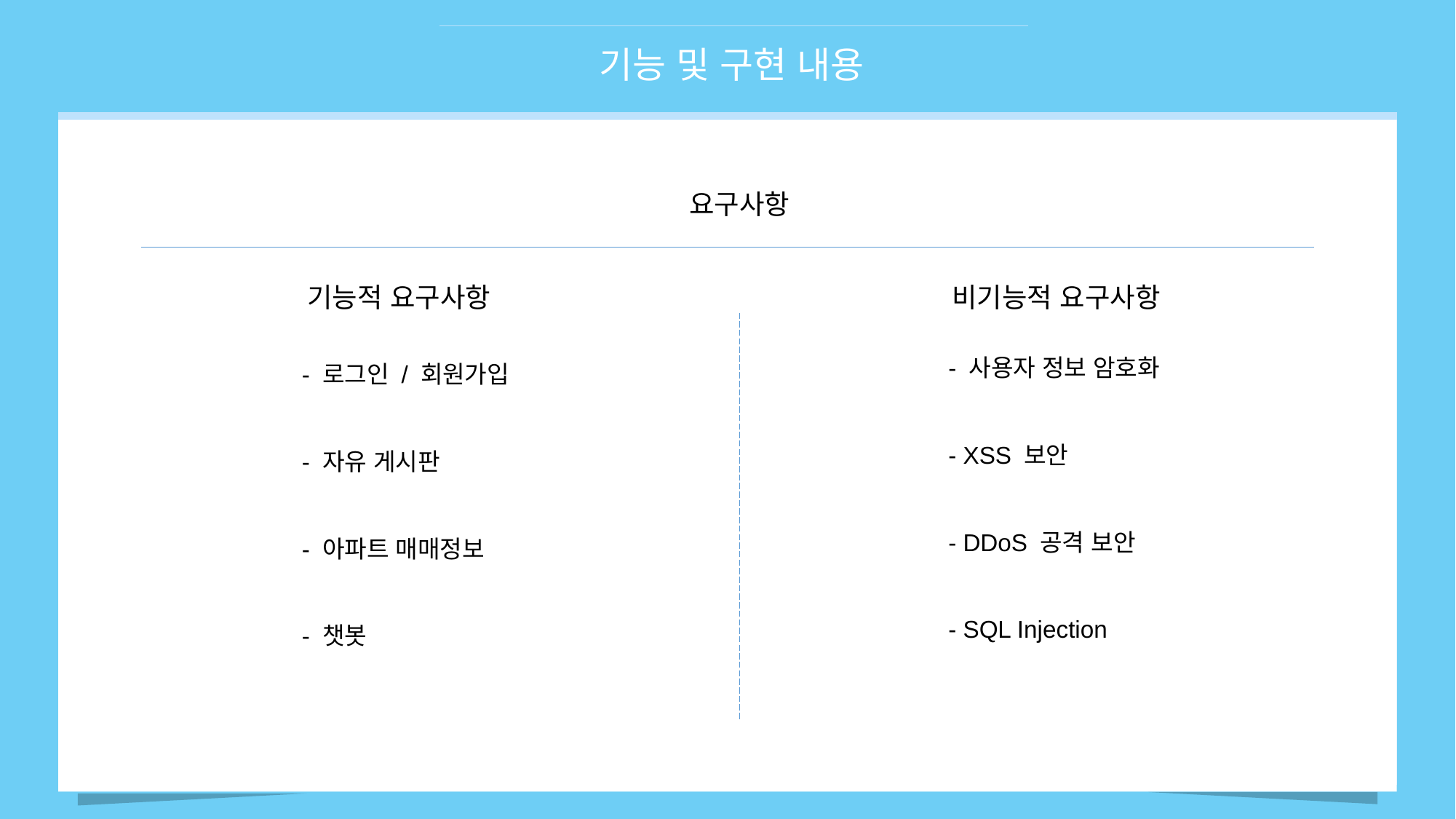

기능 및 구현 내용

요구사항
기능적 요구사항
비기능적 요구사항
- 사용자 정보 암호화

- XSS 보안

- DDoS 공격 보안

- SQL Injection
- 로그인 / 회원가입

- 자유 게시판

- 아파트 매매정보

- 챗봇